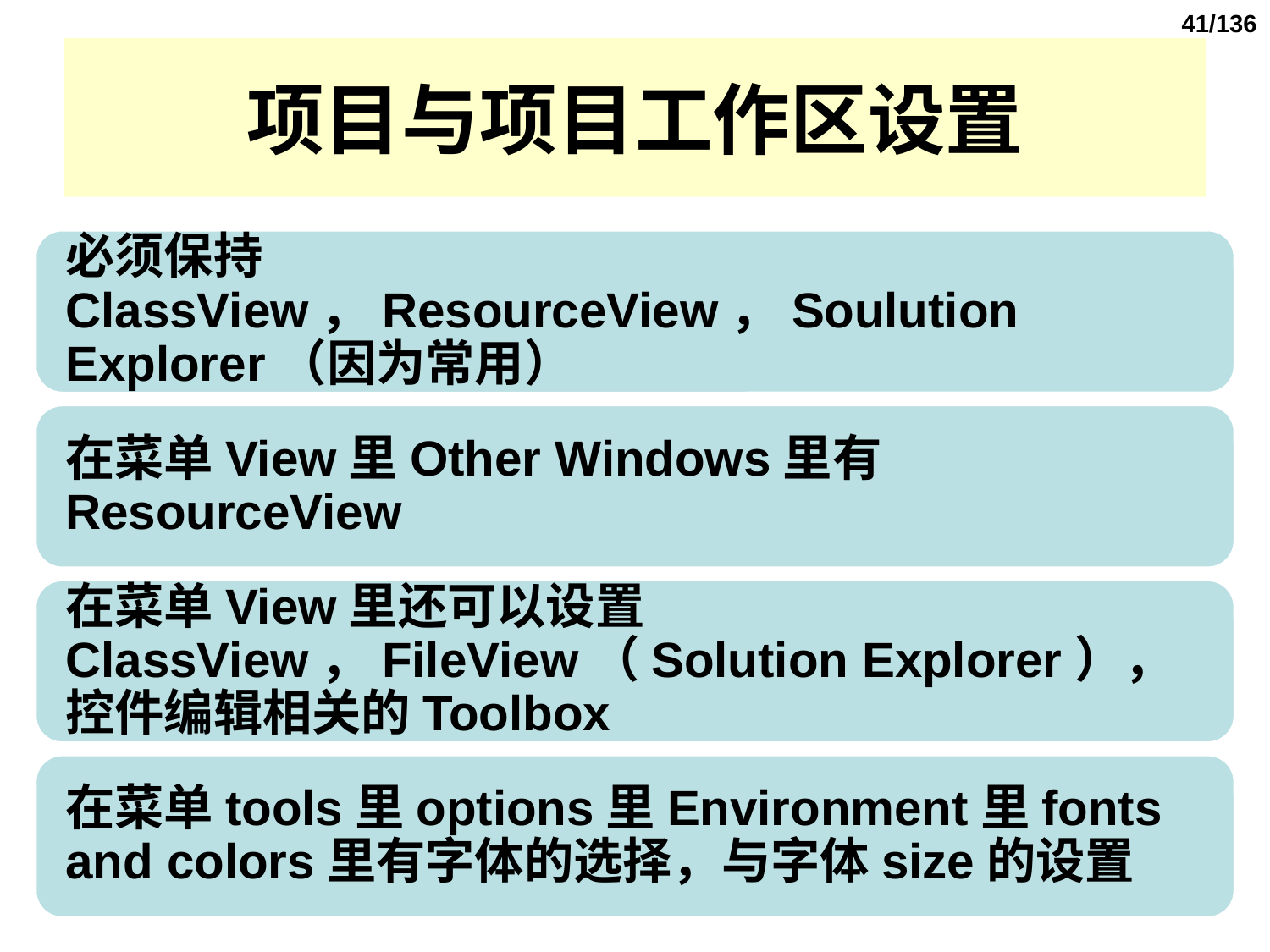

41/136
# 项目与项目工作区设置
必须保持ClassView，ResourceView，Soulution Explorer（因为常用）
在菜单View里Other Windows里有ResourceView
在菜单View里还可以设置ClassView，FileView（Solution Explorer），控件编辑相关的Toolbox
在菜单tools里options里Environment里fonts and colors里有字体的选择，与字体size的设置